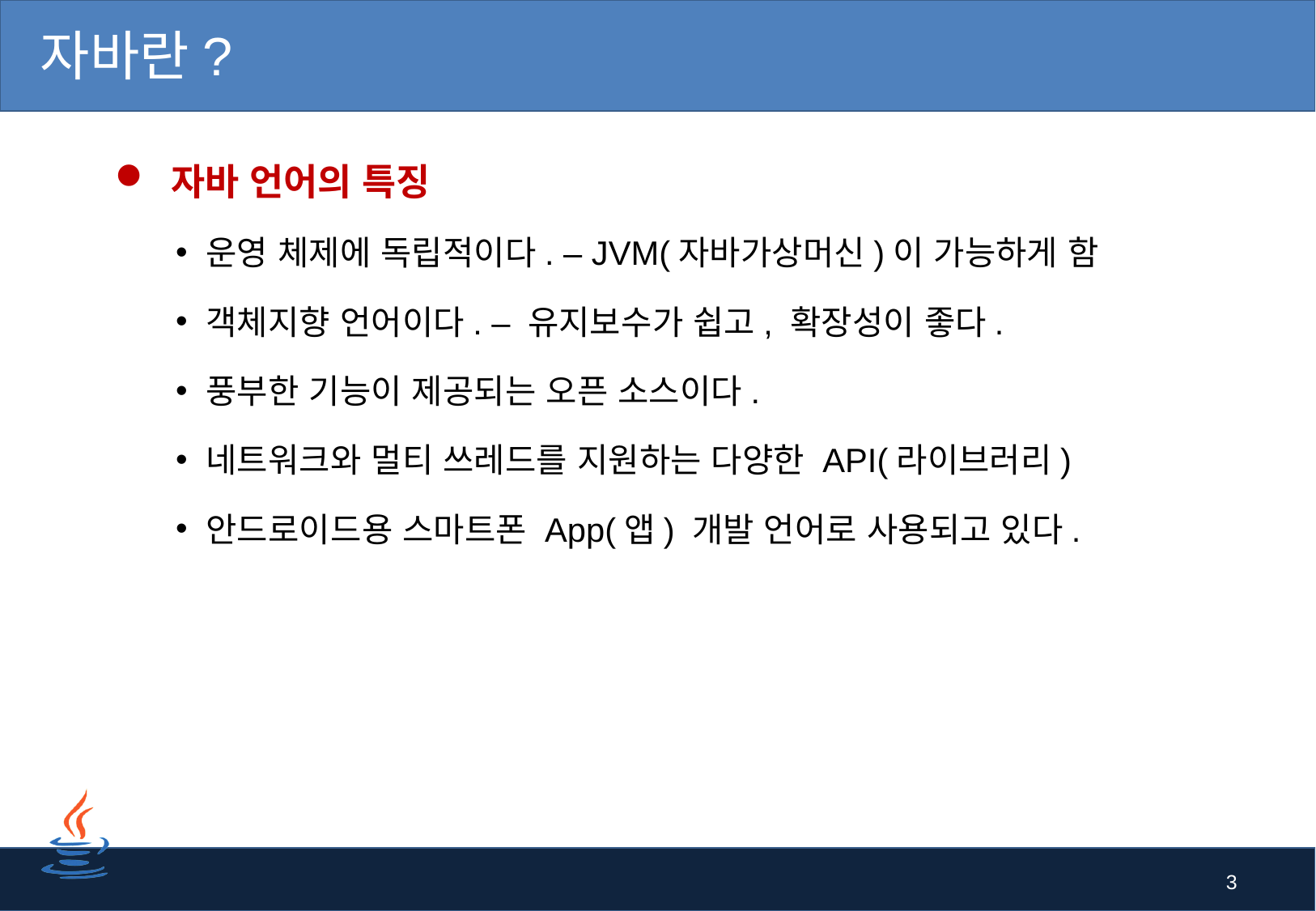

# 자바란?
 자바 언어의 특징
운영 체제에 독립적이다. – JVM(자바가상머신)이 가능하게 함
객체지향 언어이다. – 유지보수가 쉽고, 확장성이 좋다.
풍부한 기능이 제공되는 오픈 소스이다.
네트워크와 멀티 쓰레드를 지원하는 다양한 API(라이브러리)
안드로이드용 스마트폰 App(앱) 개발 언어로 사용되고 있다.
3